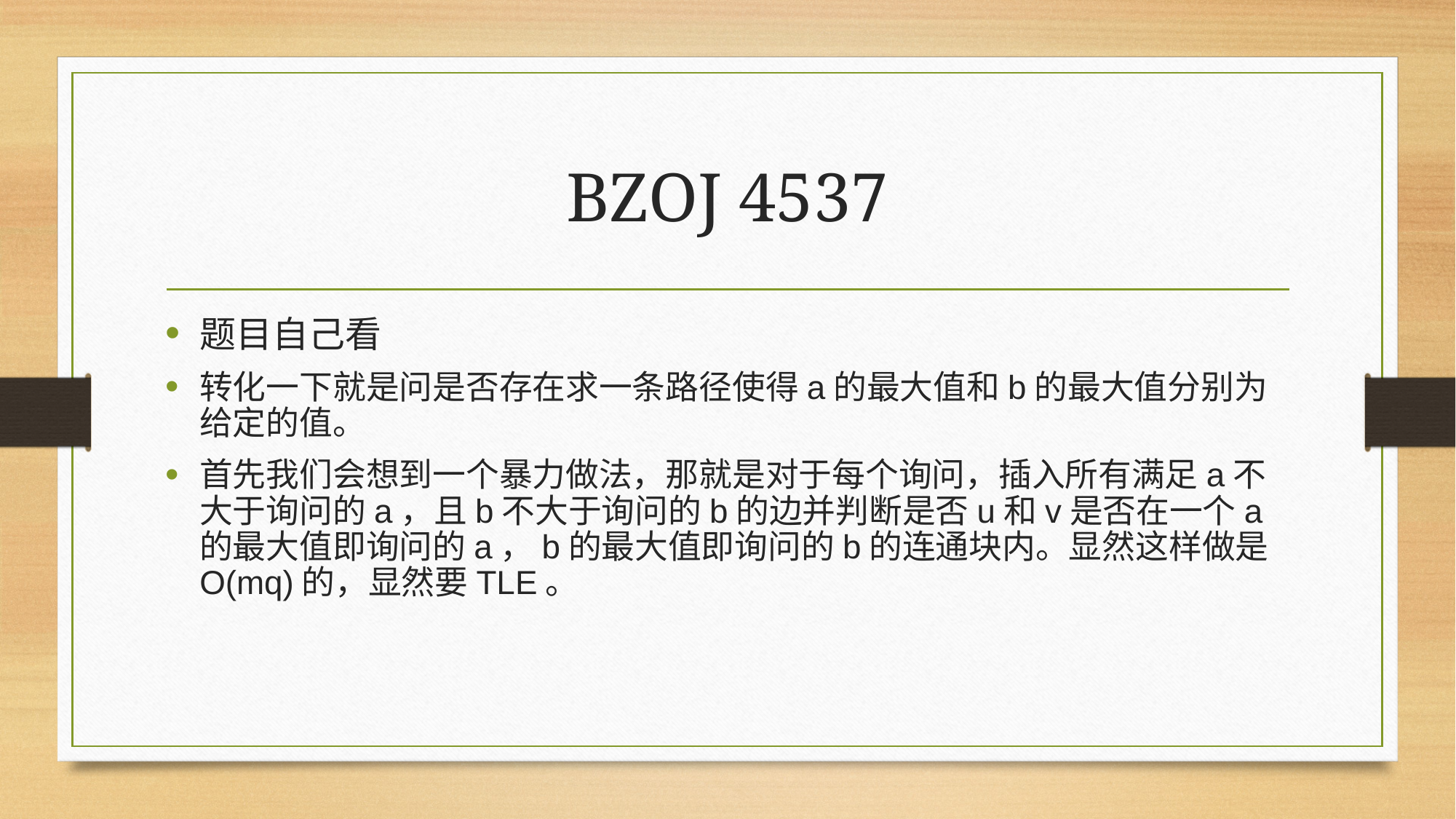

# BZOJ 4537
题目自己看
转化一下就是问是否存在求一条路径使得a的最大值和b的最大值分别为给定的值。
首先我们会想到一个暴力做法，那就是对于每个询问，插入所有满足a不大于询问的a，且b不大于询问的b的边并判断是否u和v是否在一个a的最大值即询问的a，b的最大值即询问的b的连通块内。显然这样做是O(mq)的，显然要TLE。